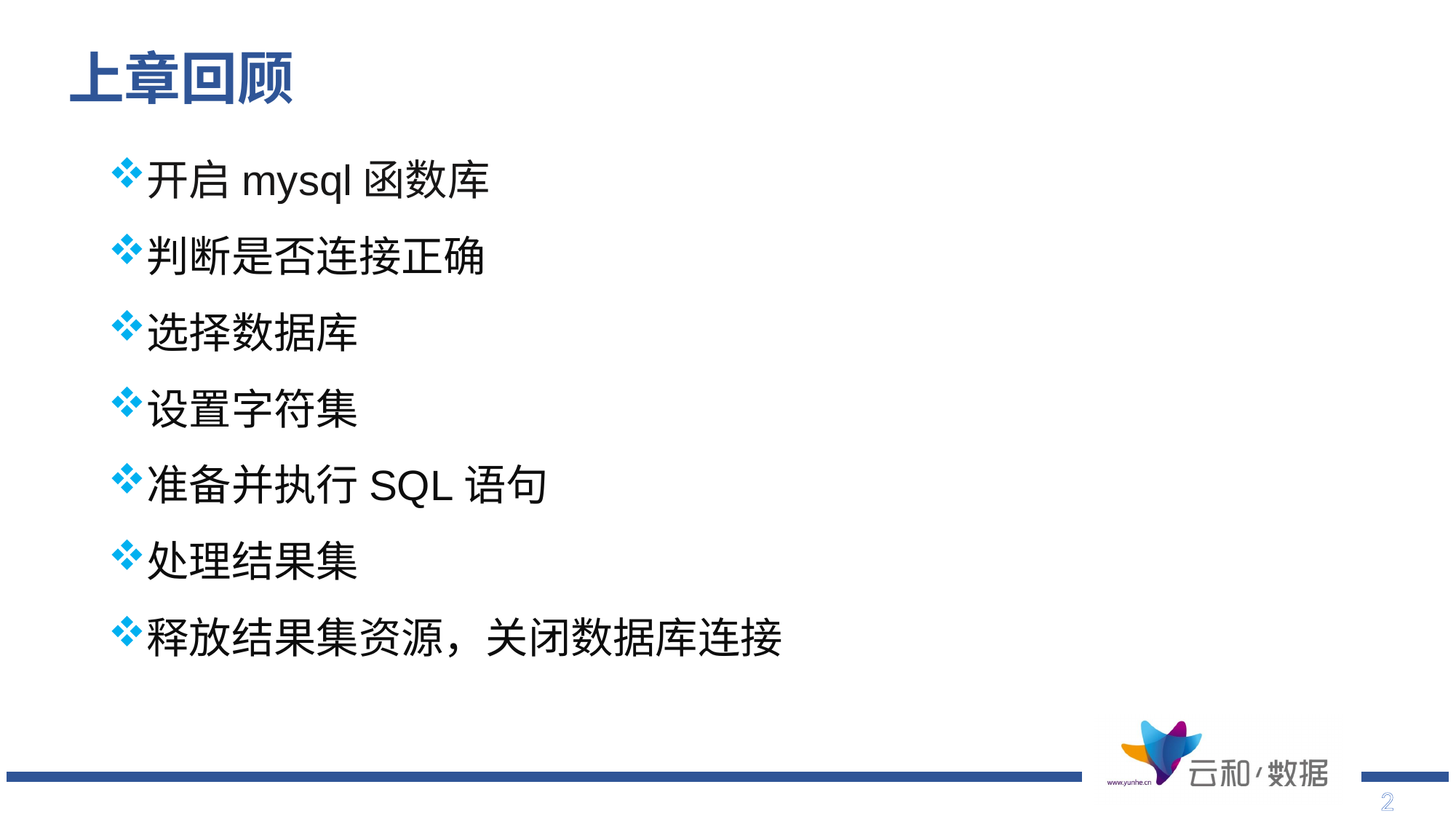

上章回顾
开启mysql函数库
判断是否连接正确
选择数据库
设置字符集
准备并执行SQL语句
处理结果集
释放结果集资源，关闭数据库连接